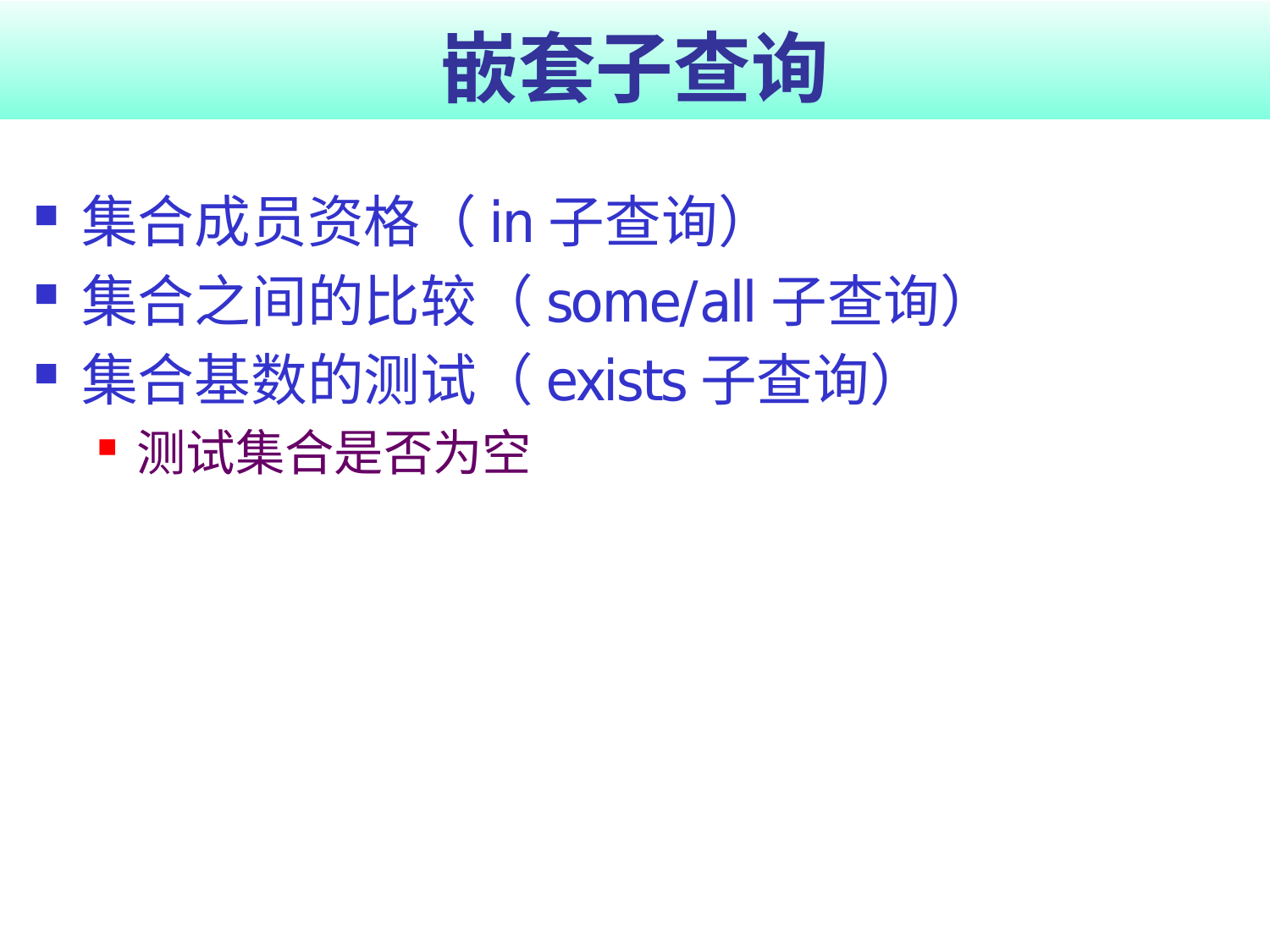

# 嵌套子查询
集合成员资格（in子查询）
集合之间的比较（some/all子查询）
集合基数的测试（exists子查询）
测试集合是否为空